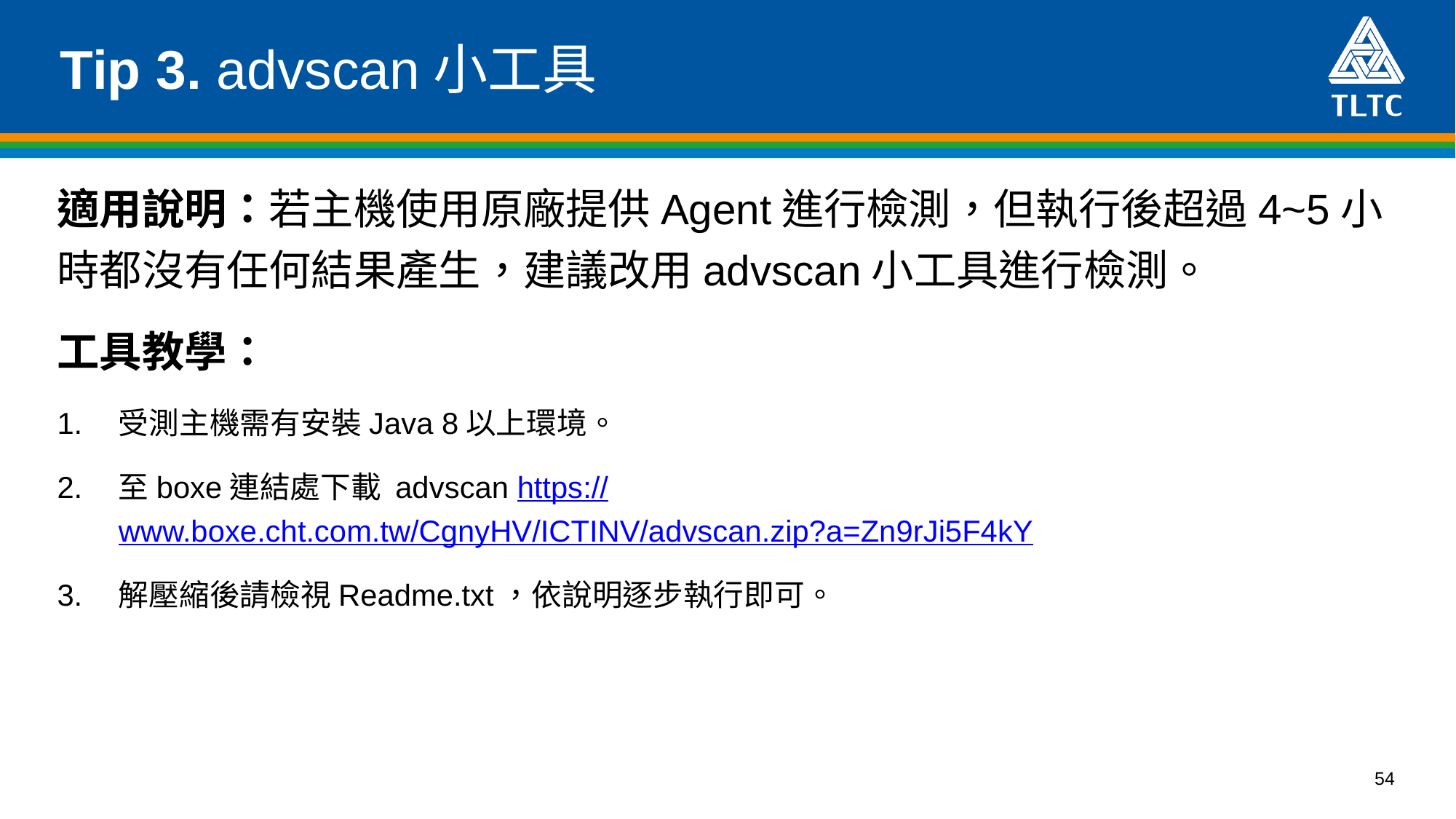

# Tip 3. advscan小工具
適用說明：若主機使用原廠提供Agent進行檢測，但執行後超過4~5小時都沒有任何結果產生，建議改用advscan小工具進行檢測。
工具教學：
受測主機需有安裝Java 8以上環境。
至boxe連結處下載 advscan https://www.boxe.cht.com.tw/CgnyHV/ICTINV/advscan.zip?a=Zn9rJi5F4kY
解壓縮後請檢視Readme.txt，依說明逐步執行即可。
54